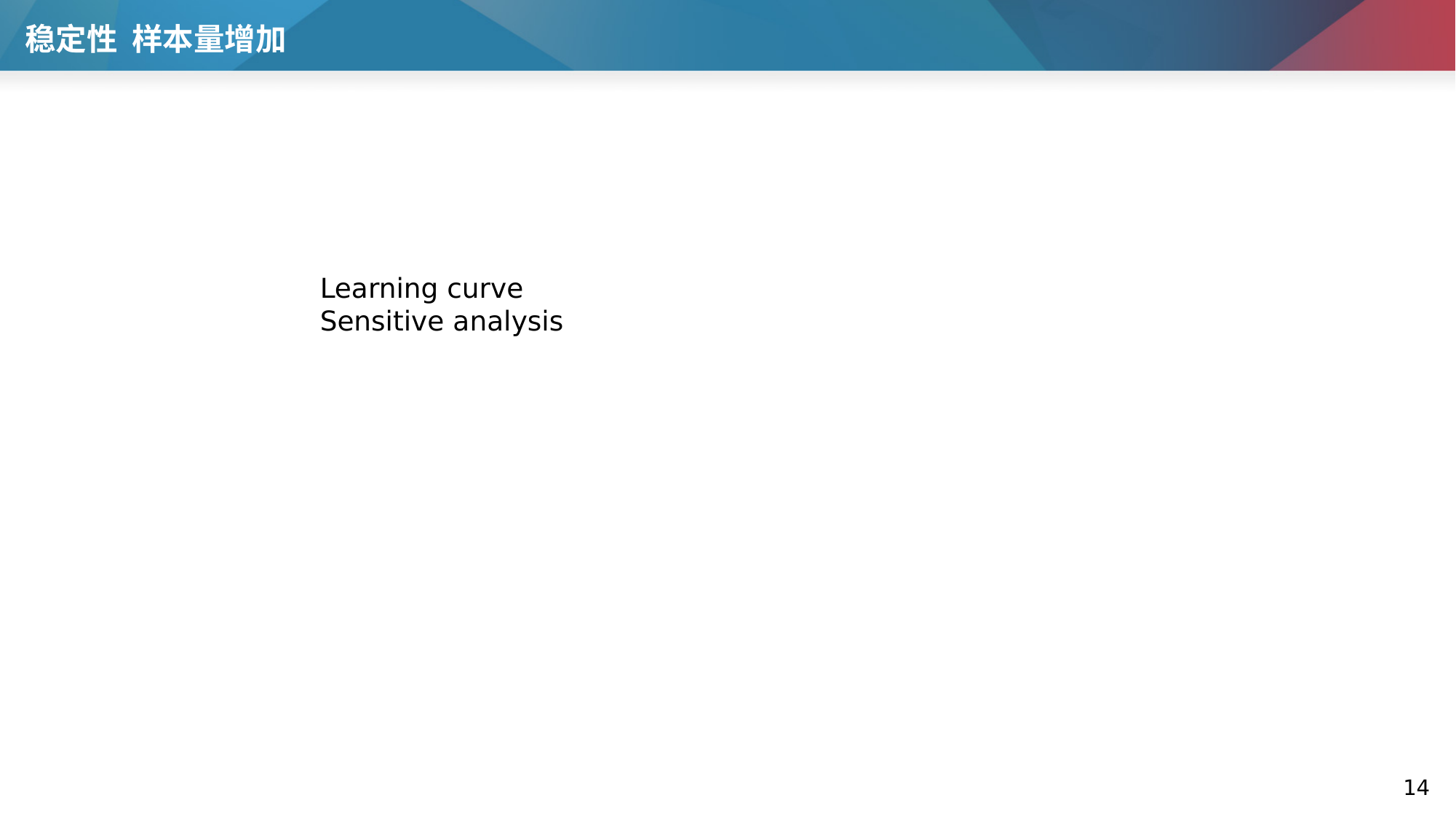

# 稳定性  样本量增加
Learning curve
Sensitive analysis